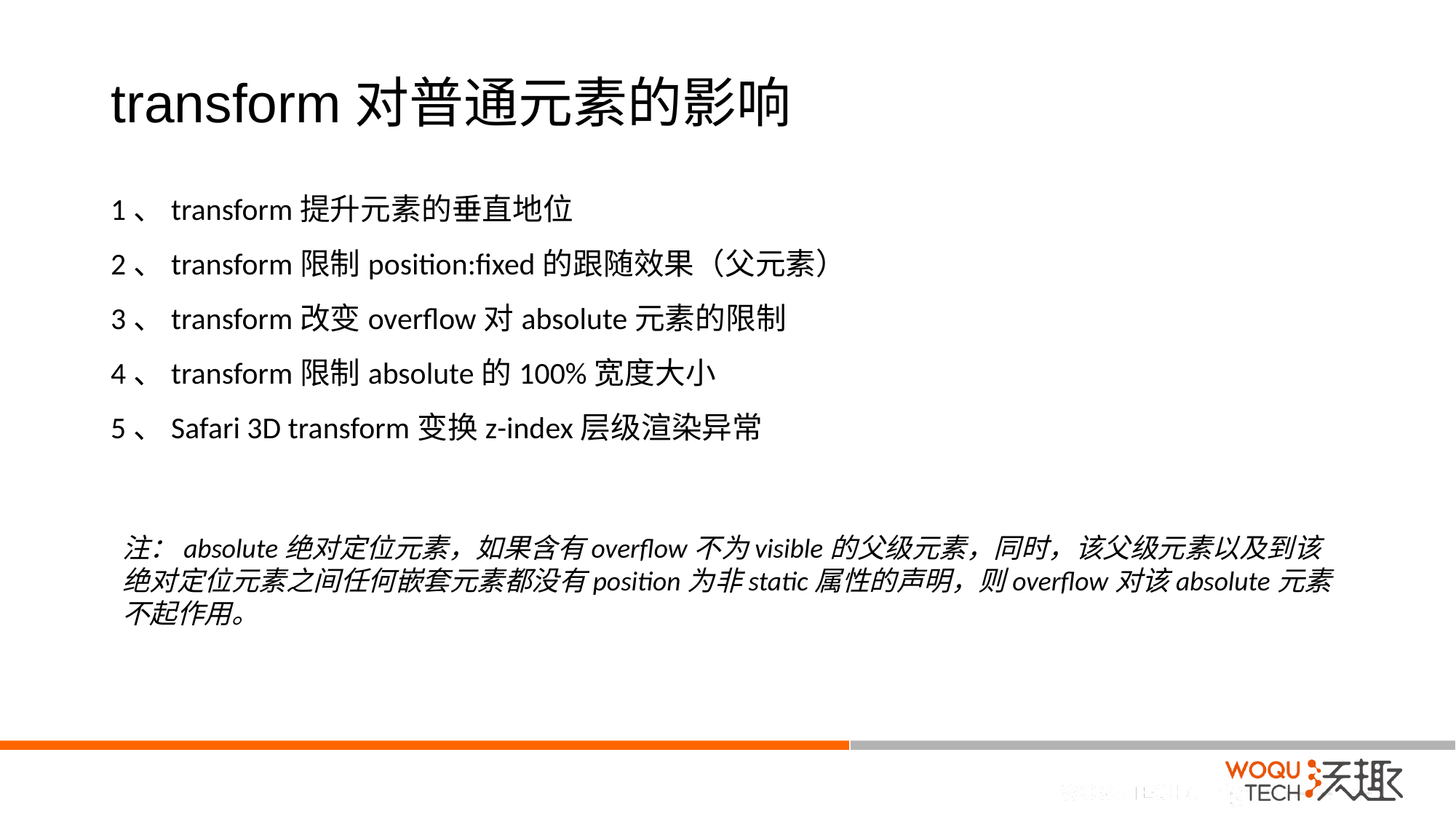

# transform对普通元素的影响
1、transform提升元素的垂直地位
2、transform限制position:fixed的跟随效果（父元素）
3、transform改变overflow对absolute元素的限制
4、transform限制absolute的100%宽度大小
5、Safari 3D transform变换z-index层级渲染异常
注：absolute绝对定位元素，如果含有overflow不为visible的父级元素，同时，该父级元素以及到该绝对定位元素之间任何嵌套元素都没有position为非static属性的声明，则overflow对该absolute元素不起作用。
6